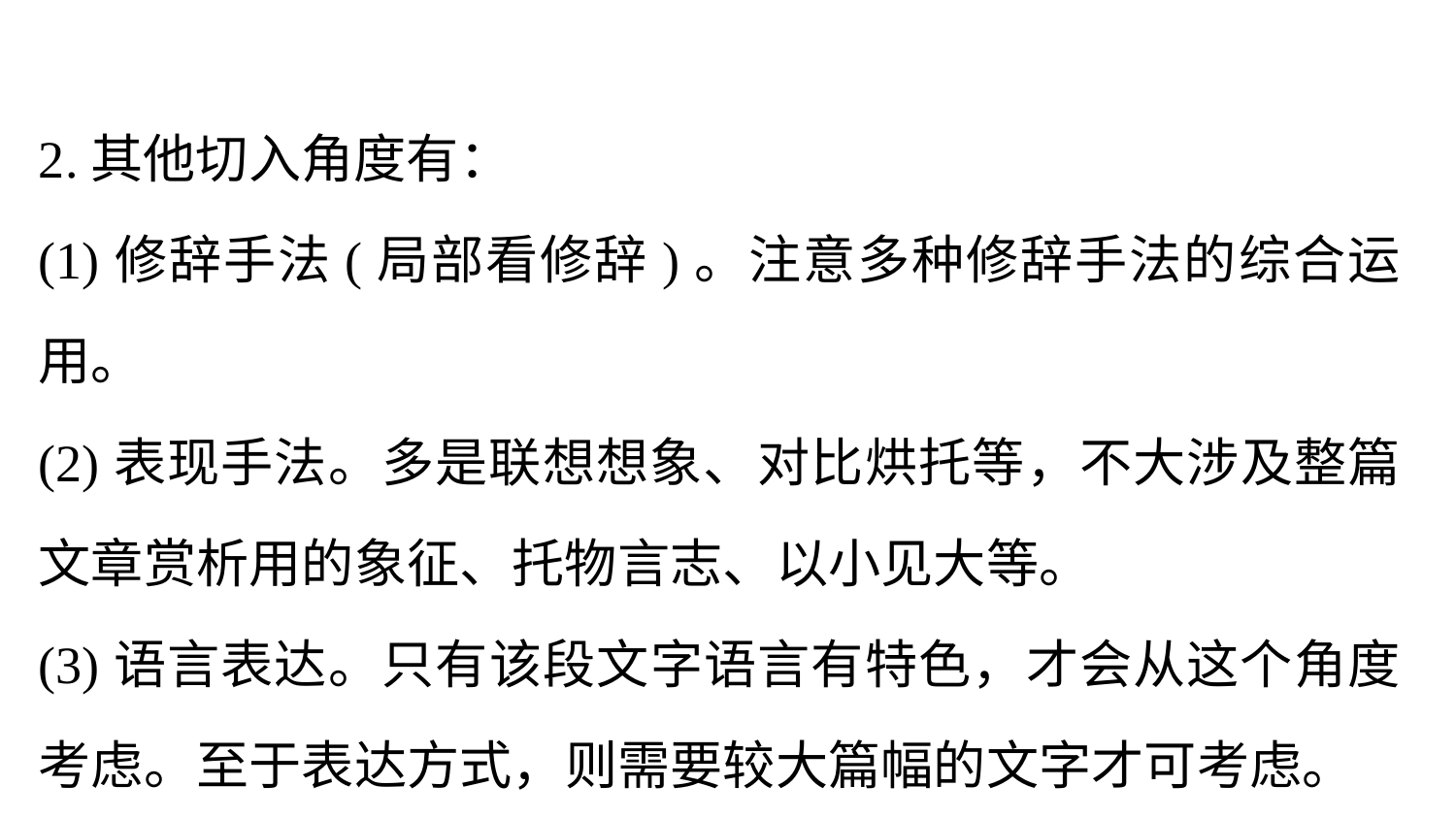

2.其他切入角度有：
(1)修辞手法(局部看修辞)。注意多种修辞手法的综合运用。
(2)表现手法。多是联想想象、对比烘托等，不大涉及整篇文章赏析用的象征、托物言志、以小见大等。
(3)语言表达。只有该段文字语言有特色，才会从这个角度考虑。至于表达方式，则需要较大篇幅的文字才可考虑。